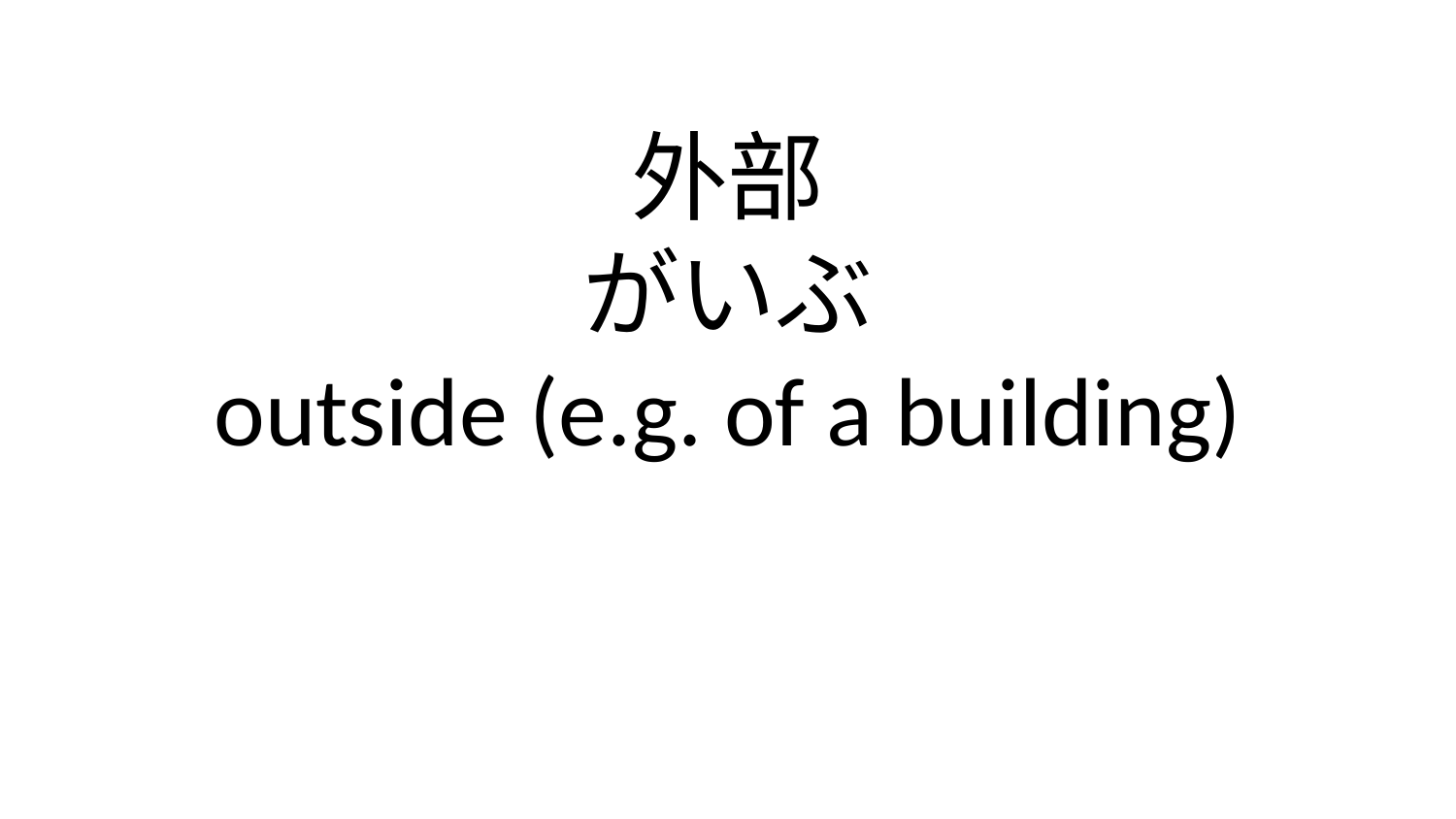

外部
がいぶ
outside (e.g. of a building)